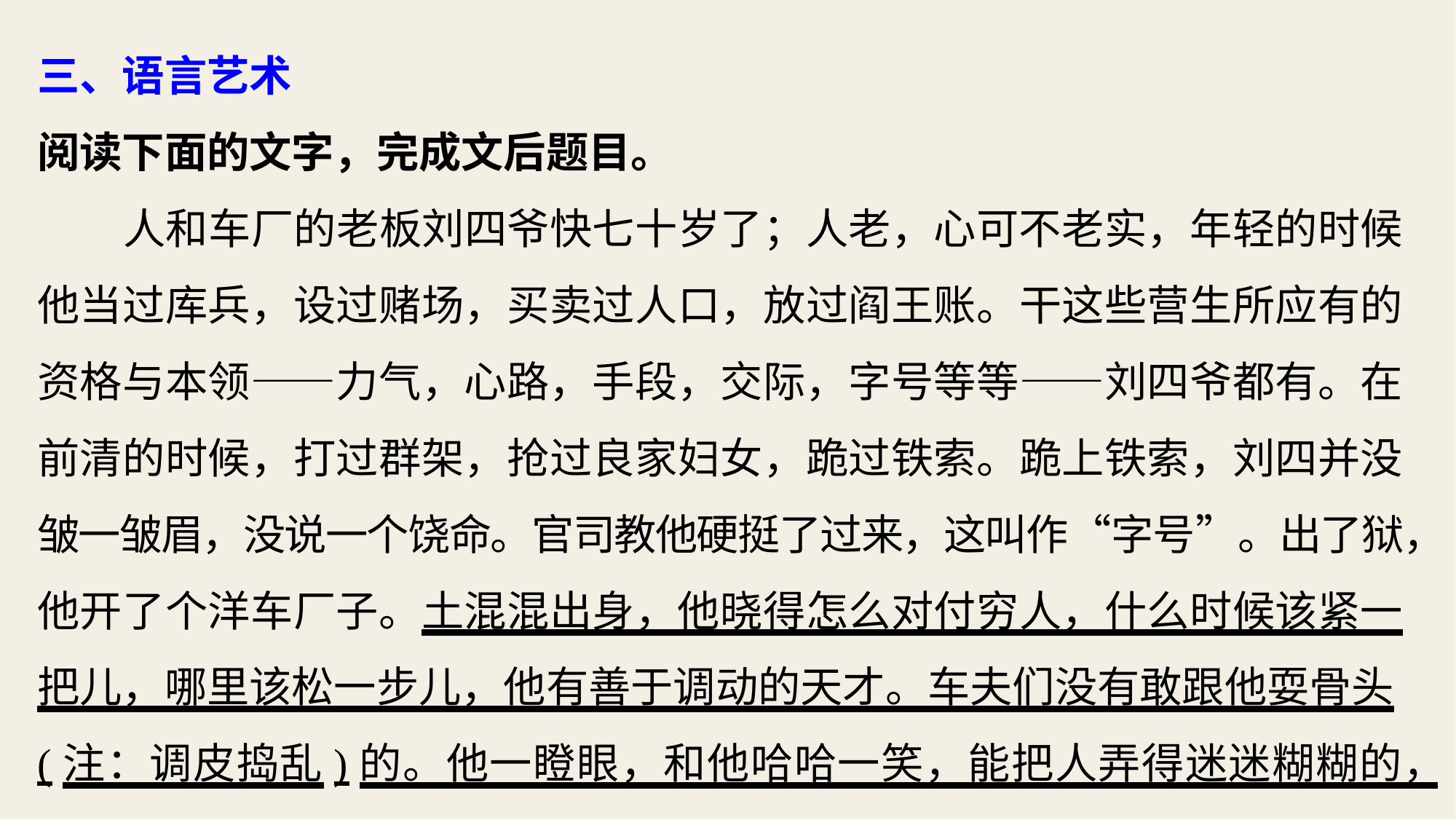

三、语言艺术
阅读下面的文字，完成文后题目。
人和车厂的老板刘四爷快七十岁了；人老，心可不老实，年轻的时候他当过库兵，设过赌场，买卖过人口，放过阎王账。干这些营生所应有的资格与本领——力气，心路，手段，交际，字号等等——刘四爷都有。在前清的时候，打过群架，抢过良家妇女，跪过铁索。跪上铁索，刘四并没皱一皱眉，没说一个饶命。官司教他硬挺了过来，这叫作“字号”。出了狱，他开了个洋车厂子。土混混出身，他晓得怎么对付穷人，什么时候该紧一把儿，哪里该松一步儿，他有善于调动的天才。车夫们没有敢跟他耍骨头(注：调皮捣乱)的。他一瞪眼，和他哈哈一笑，能把人弄得迷迷糊糊的，